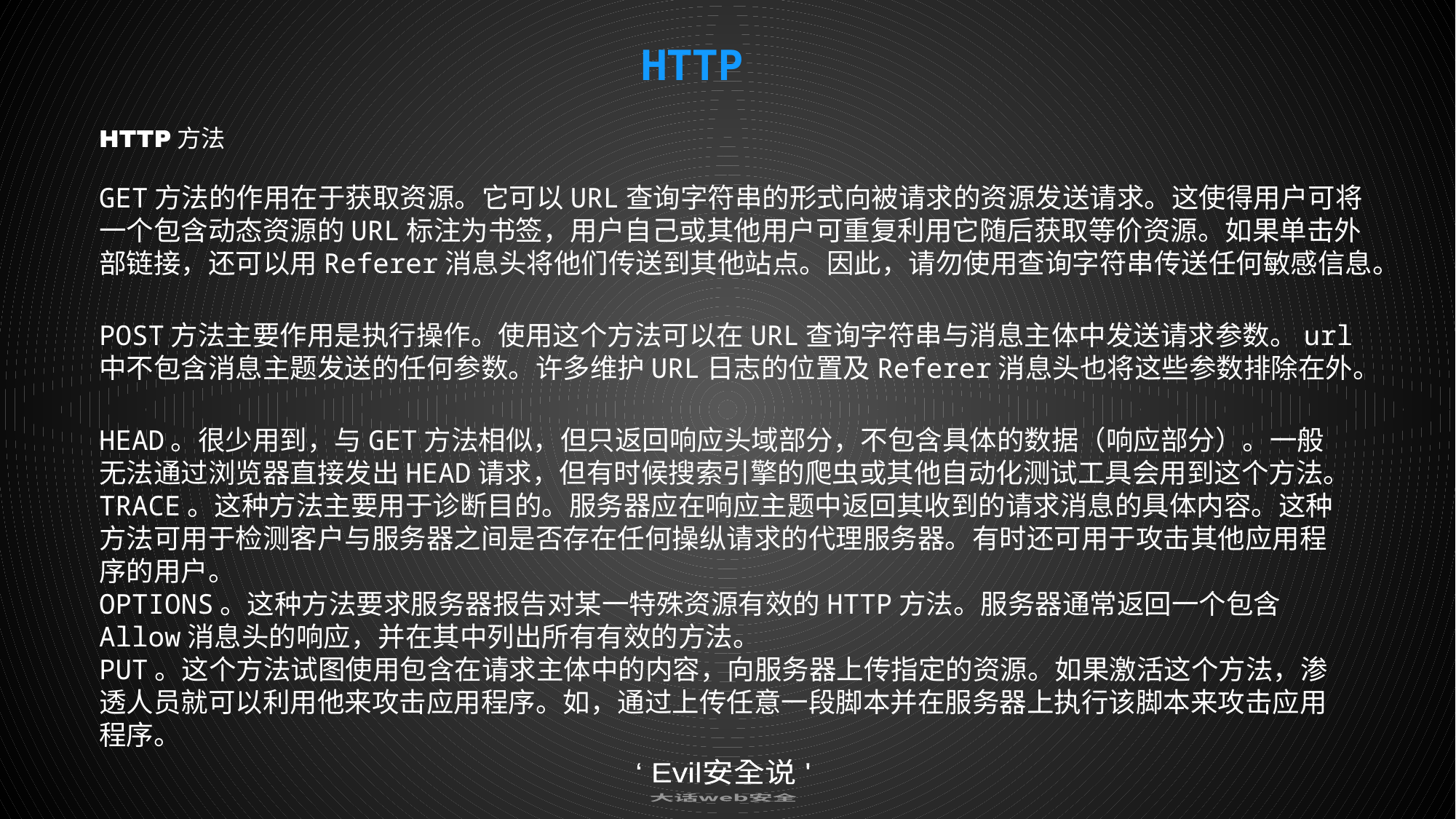

HTTP
HTTP方法
GET方法的作用在于获取资源。它可以URL查询字符串的形式向被请求的资源发送请求。这使得用户可将一个包含动态资源的URL标注为书签，用户自己或其他用户可重复利用它随后获取等价资源。如果单击外部链接，还可以用Referer消息头将他们传送到其他站点。因此，请勿使用查询字符串传送任何敏感信息。

POST方法主要作用是执行操作。使用这个方法可以在URL查询字符串与消息主体中发送请求参数。url中不包含消息主题发送的任何参数。许多维护URL日志的位置及Referer消息头也将这些参数排除在外。
HEAD。很少用到，与GET方法相似，但只返回响应头域部分，不包含具体的数据（响应部分）。一般无法通过浏览器直接发出HEAD请求，但有时候搜索引擎的爬虫或其他自动化测试工具会用到这个方法。
TRACE。这种方法主要用于诊断目的。服务器应在响应主题中返回其收到的请求消息的具体内容。这种方法可用于检测客户与服务器之间是否存在任何操纵请求的代理服务器。有时还可用于攻击其他应用程序的用户。
OPTIONS。这种方法要求服务器报告对某一特殊资源有效的HTTP方法。服务器通常返回一个包含Allow消息头的响应，并在其中列出所有有效的方法。
PUT。这个方法试图使用包含在请求主体中的内容，向服务器上传指定的资源。如果激活这个方法，渗透人员就可以利用他来攻击应用程序。如，通过上传任意一段脚本并在服务器上执行该脚本来攻击应用程序。

‘ Evil安全说 '
大话web安全